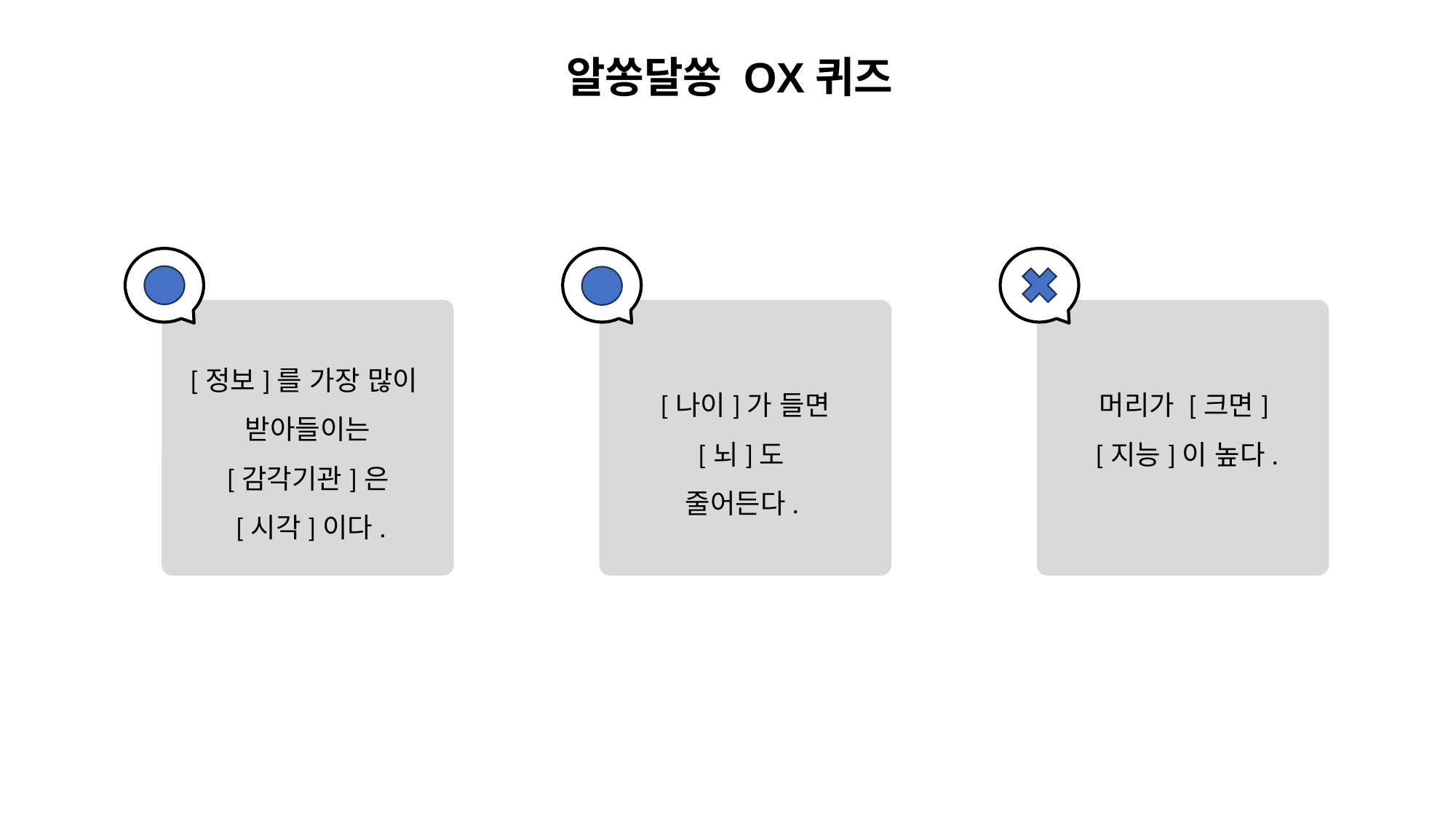

#
알쏭달쏭 OX퀴즈

[정보]를 가장 많이
받아들이는
[감각기관]은
 [시각]이다.

[나이]가 들면
[뇌]도
줄어든다.

머리가 [크면]
  [지능]이 높다.